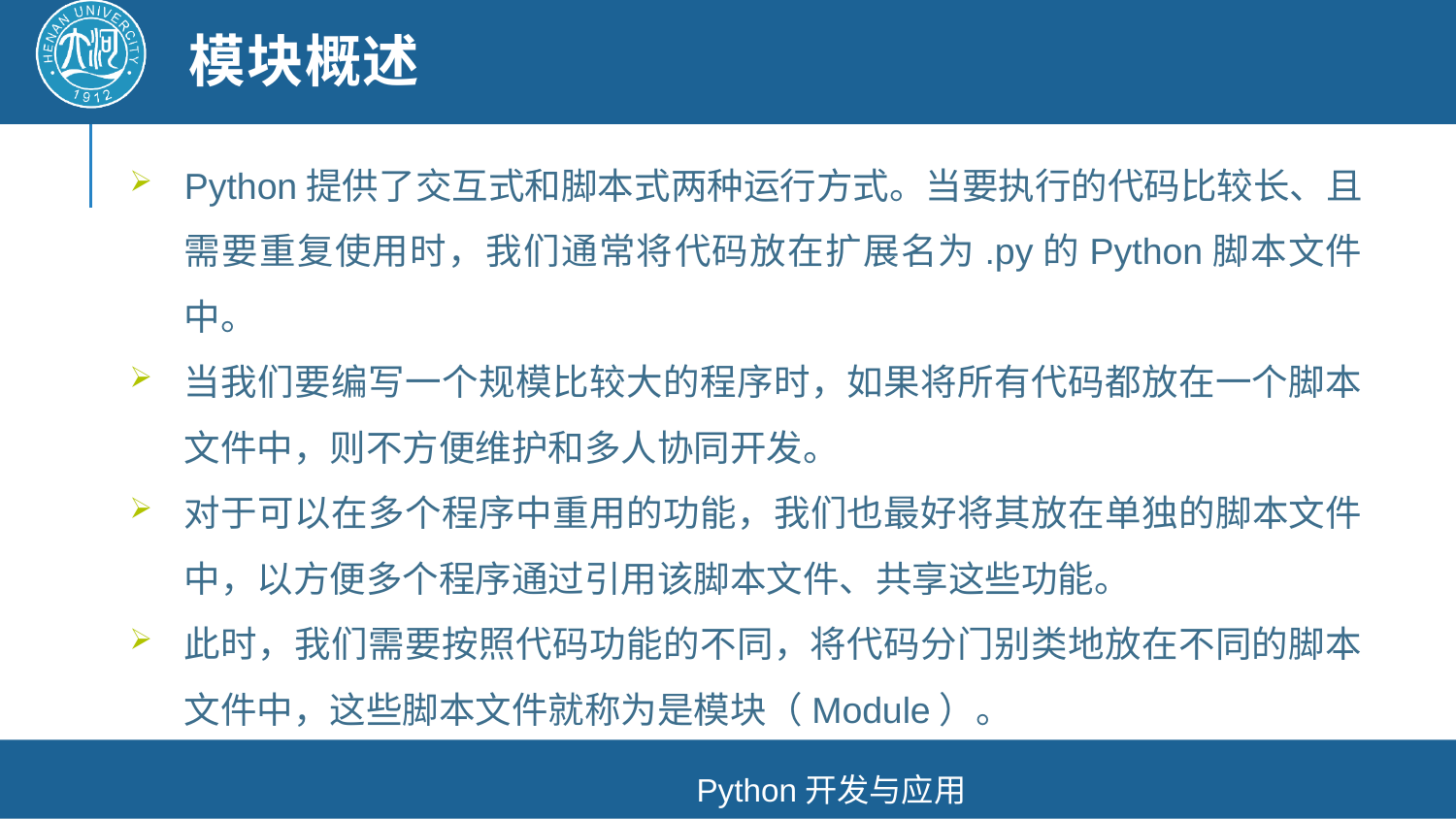

# 模块概述
Python提供了交互式和脚本式两种运行方式。当要执行的代码比较长、且需要重复使用时，我们通常将代码放在扩展名为.py的Python脚本文件中。
当我们要编写一个规模比较大的程序时，如果将所有代码都放在一个脚本文件中，则不方便维护和多人协同开发。
对于可以在多个程序中重用的功能，我们也最好将其放在单独的脚本文件中，以方便多个程序通过引用该脚本文件、共享这些功能。
此时，我们需要按照代码功能的不同，将代码分门别类地放在不同的脚本文件中，这些脚本文件就称为是模块（Module）。

Python开发与应用
37